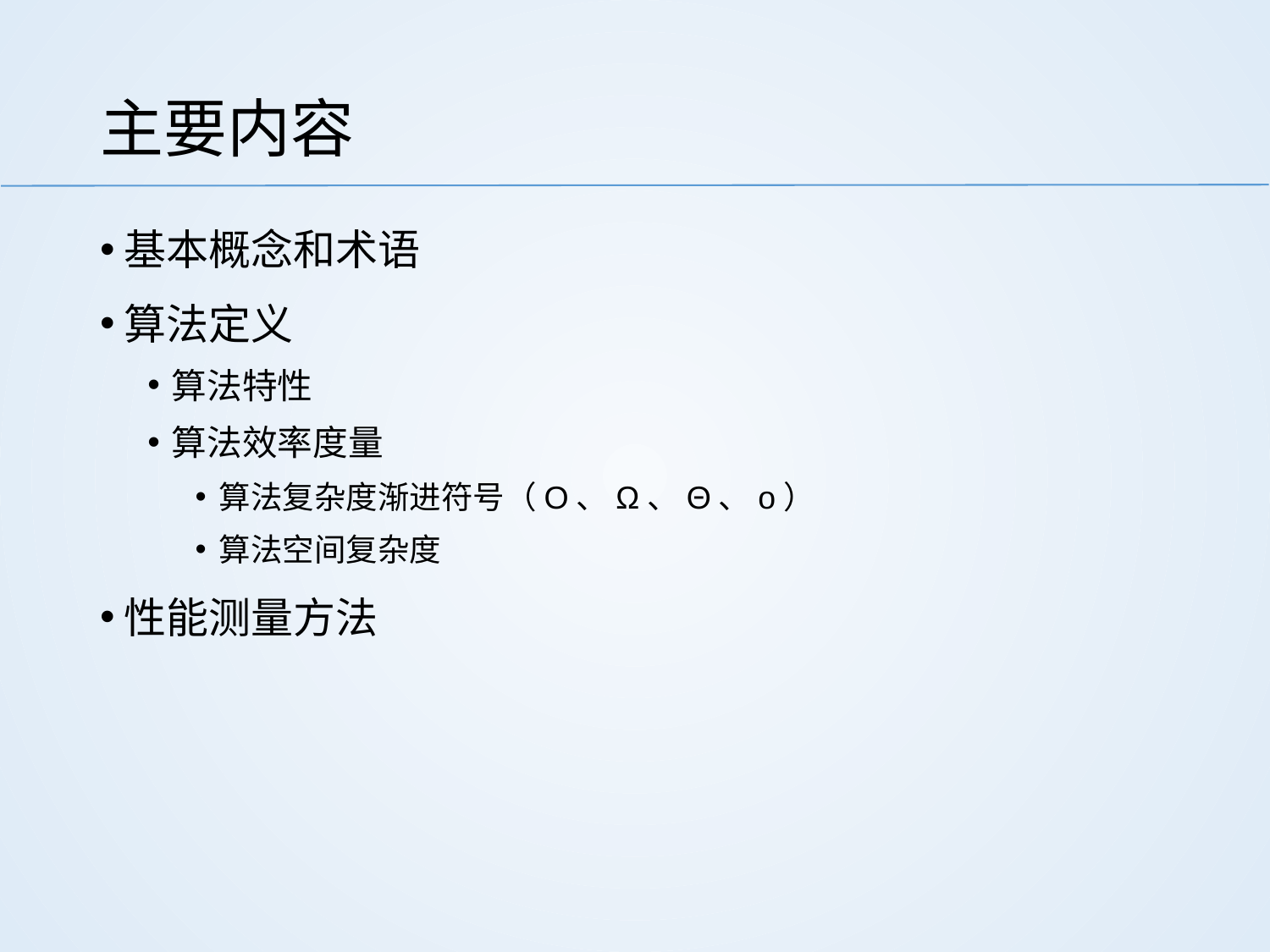

# 主要内容
基本概念和术语
算法定义
算法特性
算法效率度量
算法复杂度渐进符号（Ο、Ω、Θ、ο）
算法空间复杂度
性能测量方法
22